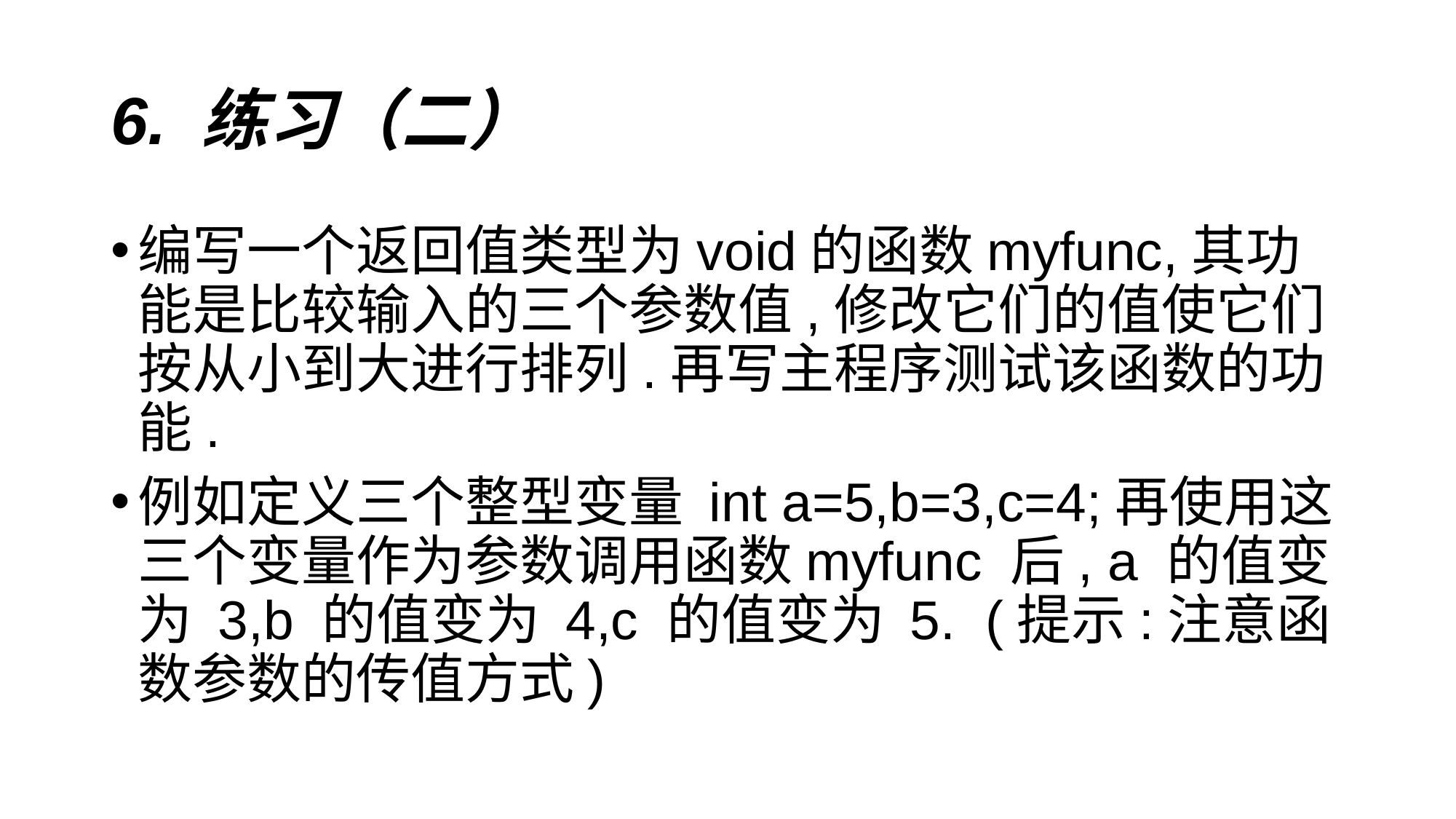

# 6. 练习（二）
编写一个返回值类型为void的函数myfunc,其功能是比较输入的三个参数值,修改它们的值使它们按从小到大进行排列.再写主程序测试该函数的功能.
例如定义三个整型变量 int a=5,b=3,c=4;再使用这三个变量作为参数调用函数myfunc 后, a 的值变为 3,b 的值变为 4,c 的值变为 5.  (提示:注意函数参数的传值方式)